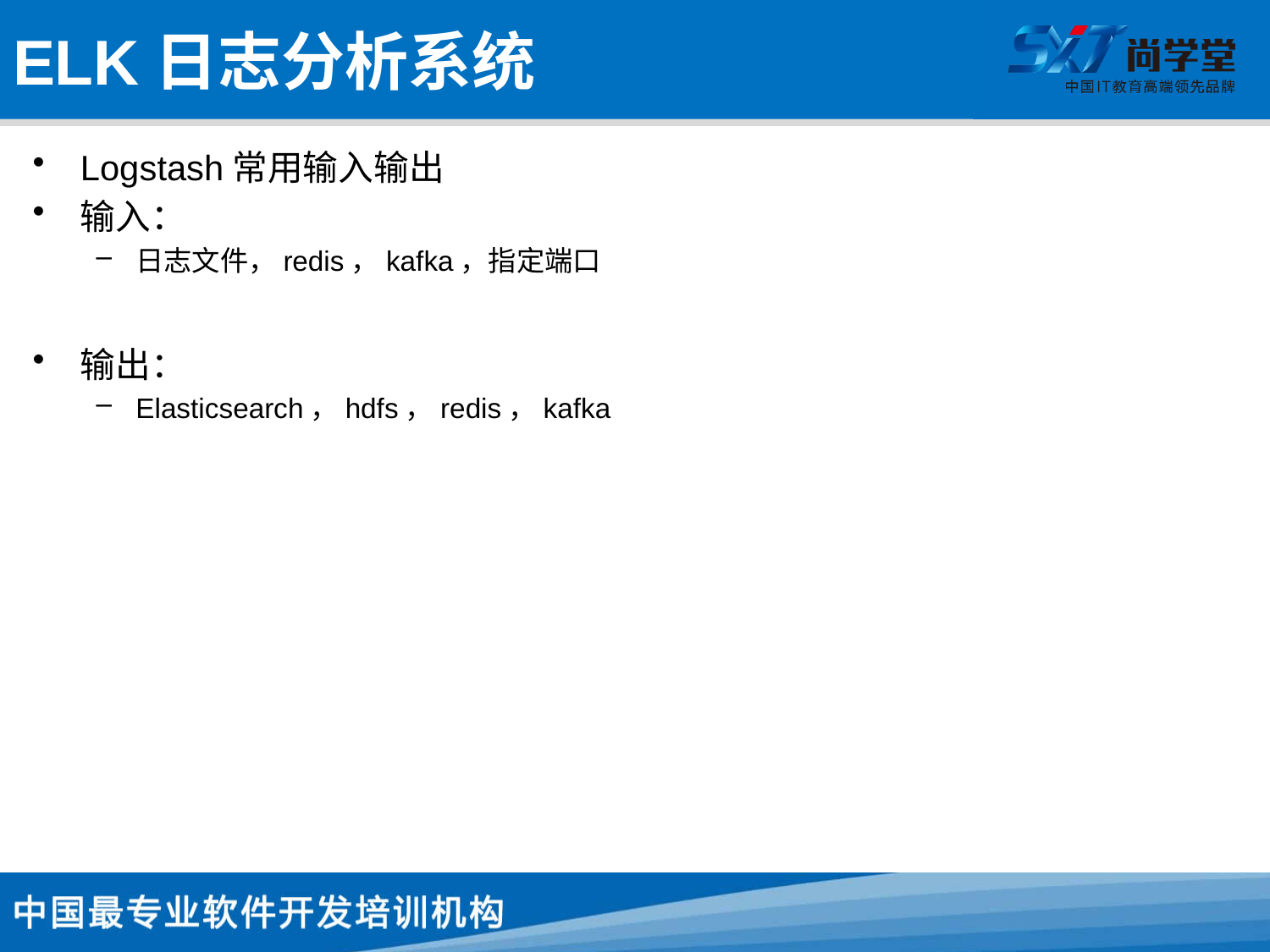

# ELK日志分析系统
Logstash常用输入输出
输入：
日志文件，redis，kafka，指定端口

输出：
Elasticsearch，hdfs，redis，kafka